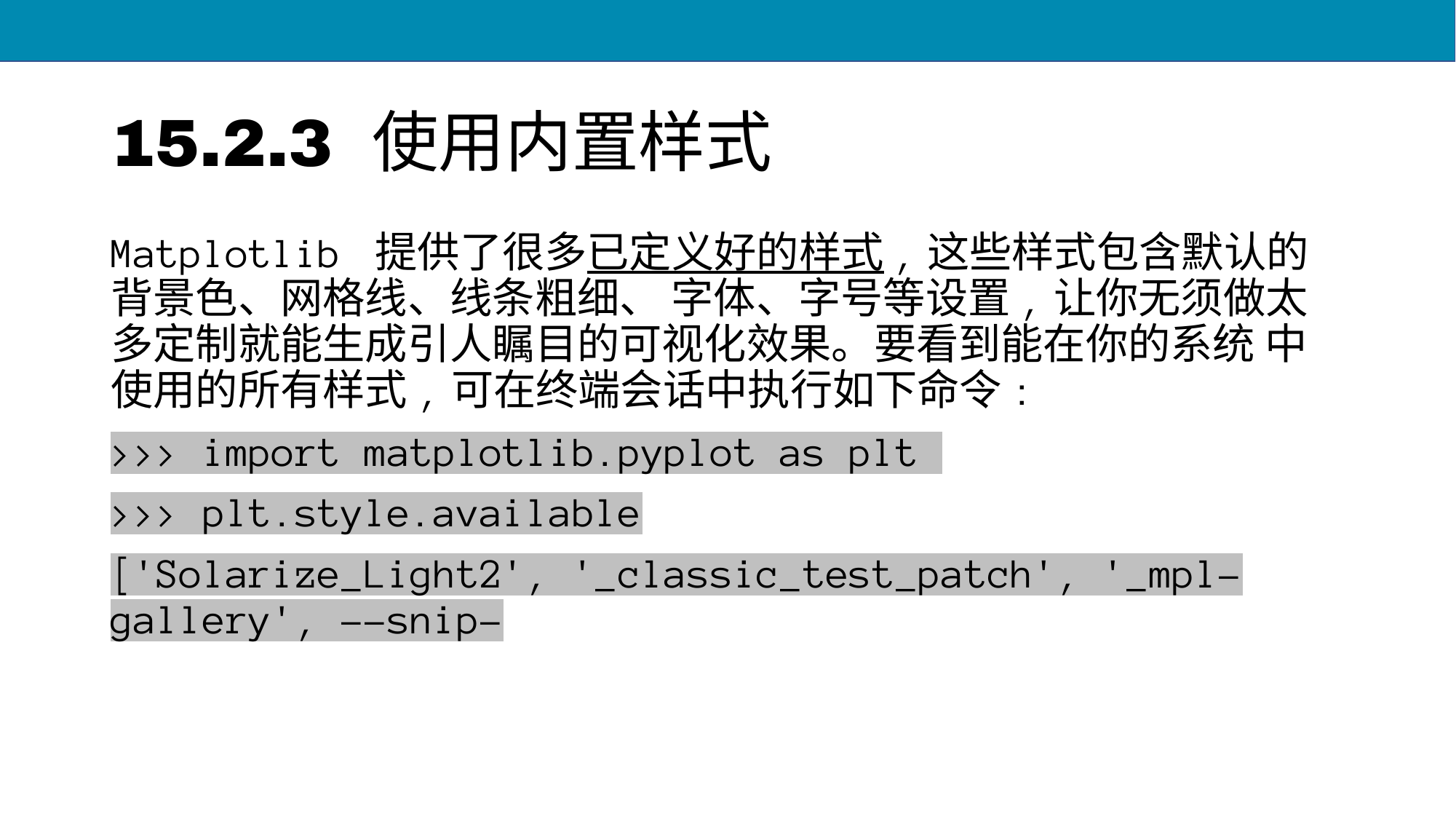

# 15.2.3 使用内置样式
Matplotlib 提供了很多已定义好的样式,这些样式包含默认的背景色、网格线、线条粗细、 字体、字号等设置,让你无须做太多定制就能生成引人瞩目的可视化效果。要看到能在你的系统 中使用的所有样式,可在终端会话中执行如下命令:
>>> import matplotlib.pyplot as plt
>>> plt.style.available
['Solarize_Light2', '_classic_test_patch', '_mpl-gallery', --snip-